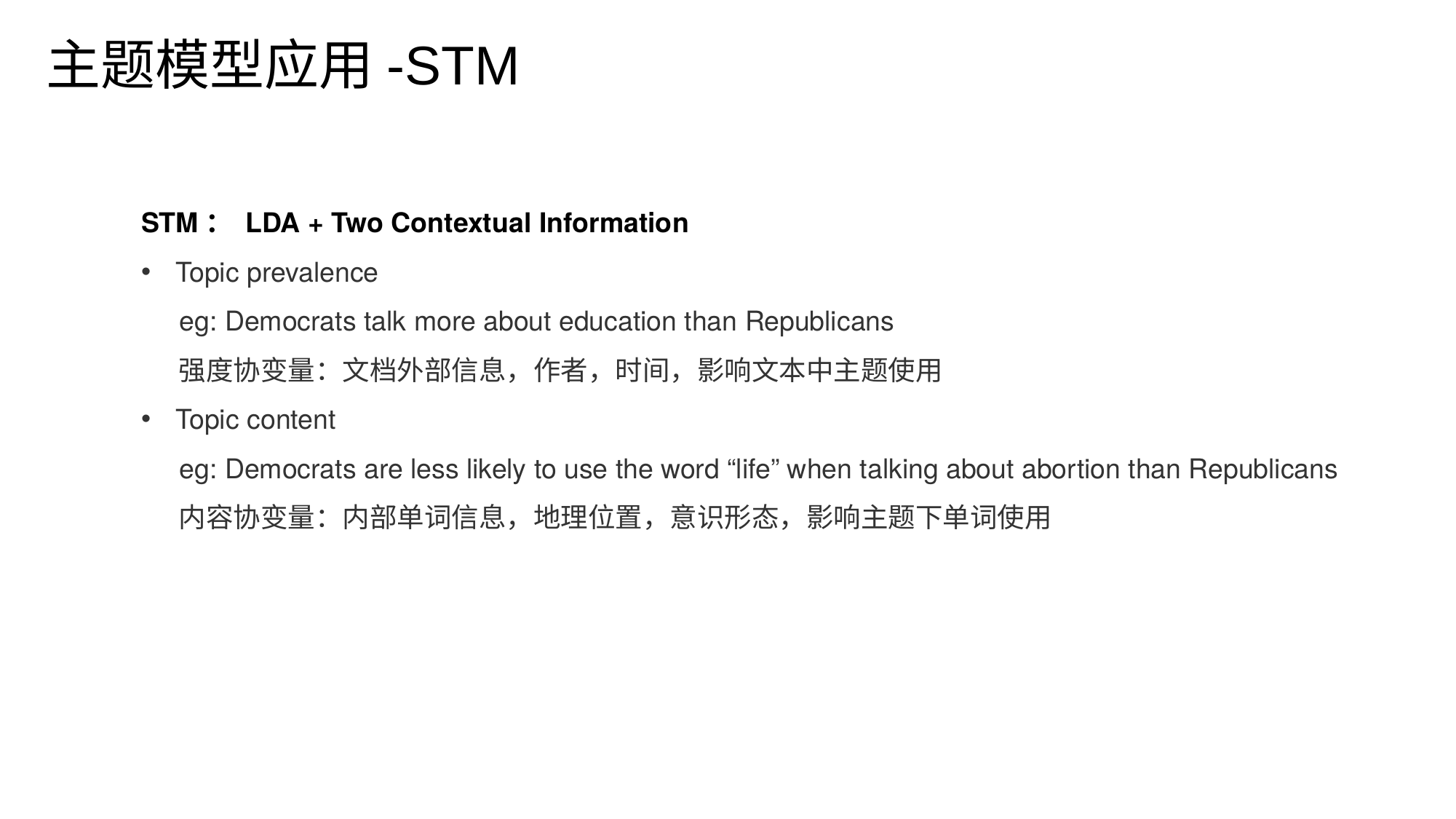

主题模型应用-STM
STM： LDA + Two Contextual Information
Topic prevalence
     eg: Democrats talk more about education than Republicans
     强度协变量：文档外部信息，作者，时间，影响文本中主题使用
Topic content
     eg: Democrats are less likely to use the word “life” when talking about abortion than Republicans
     内容协变量：内部单词信息，地理位置，意识形态，影响主题下单词使用